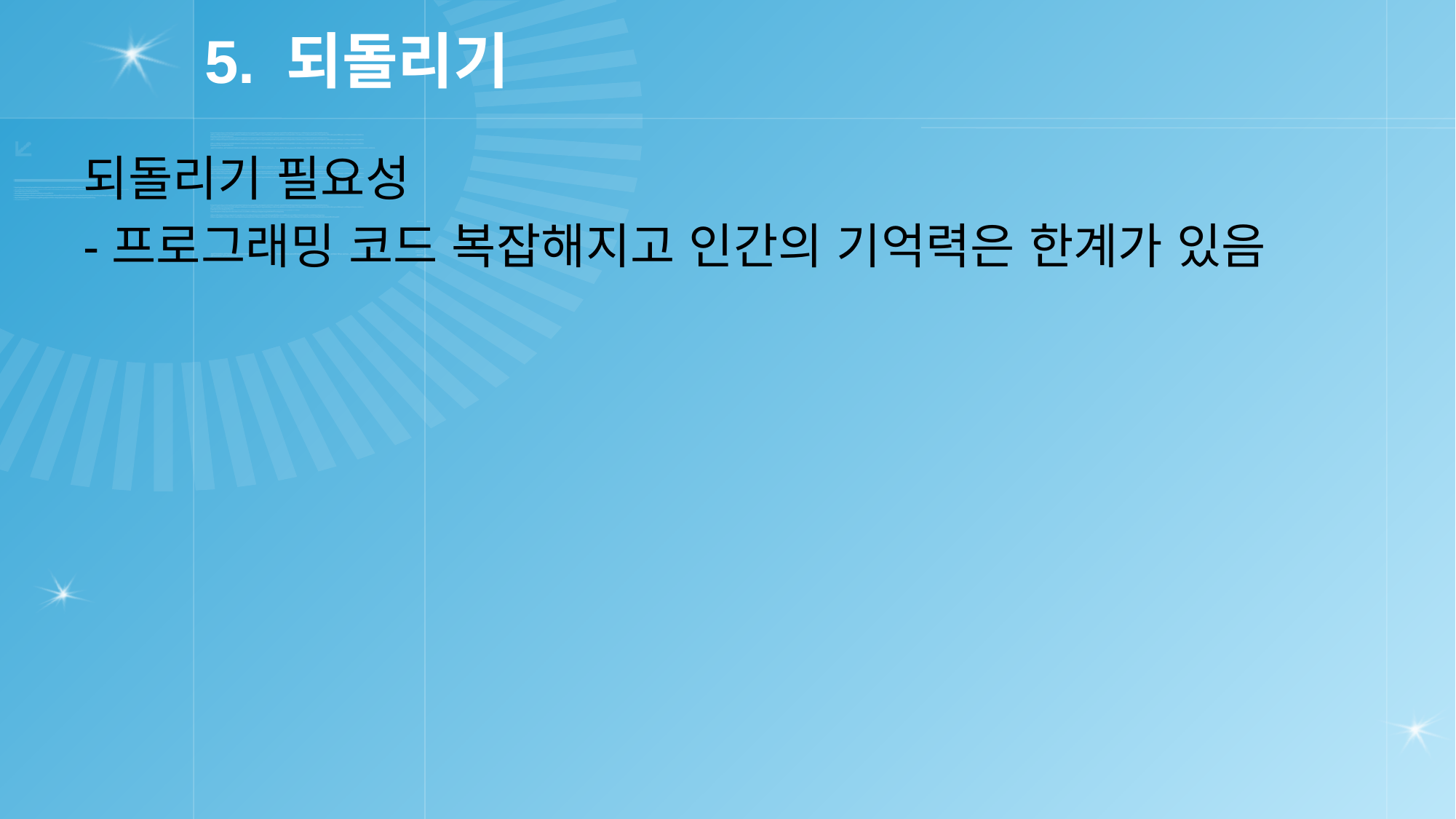

# 5. 되돌리기
되돌리기 필요성
-프로그래밍 코드 복잡해지고 인간의 기억력은 한계가 있음